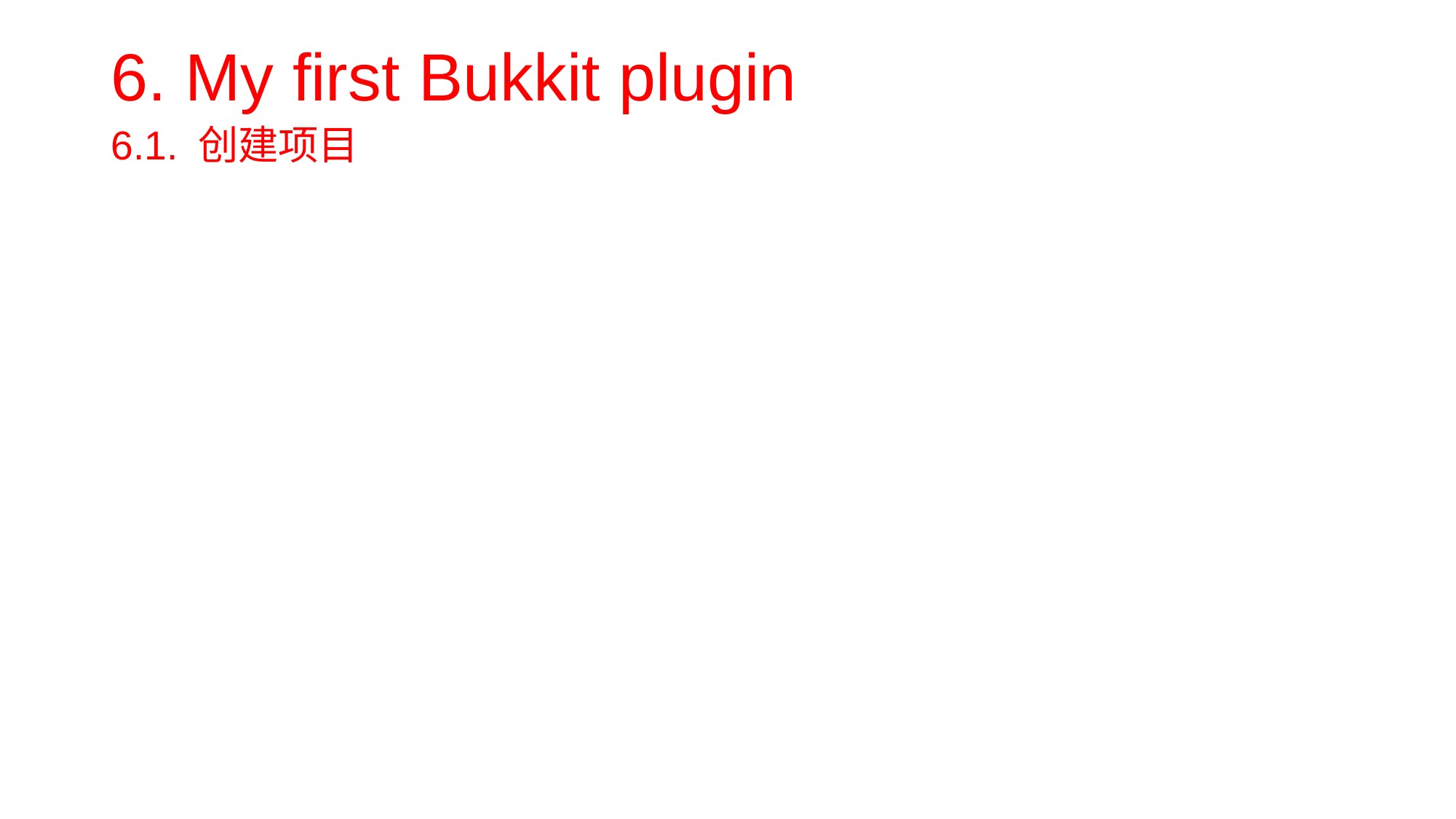

# 6. My first Bukkit plugin
6.1. 创建项目